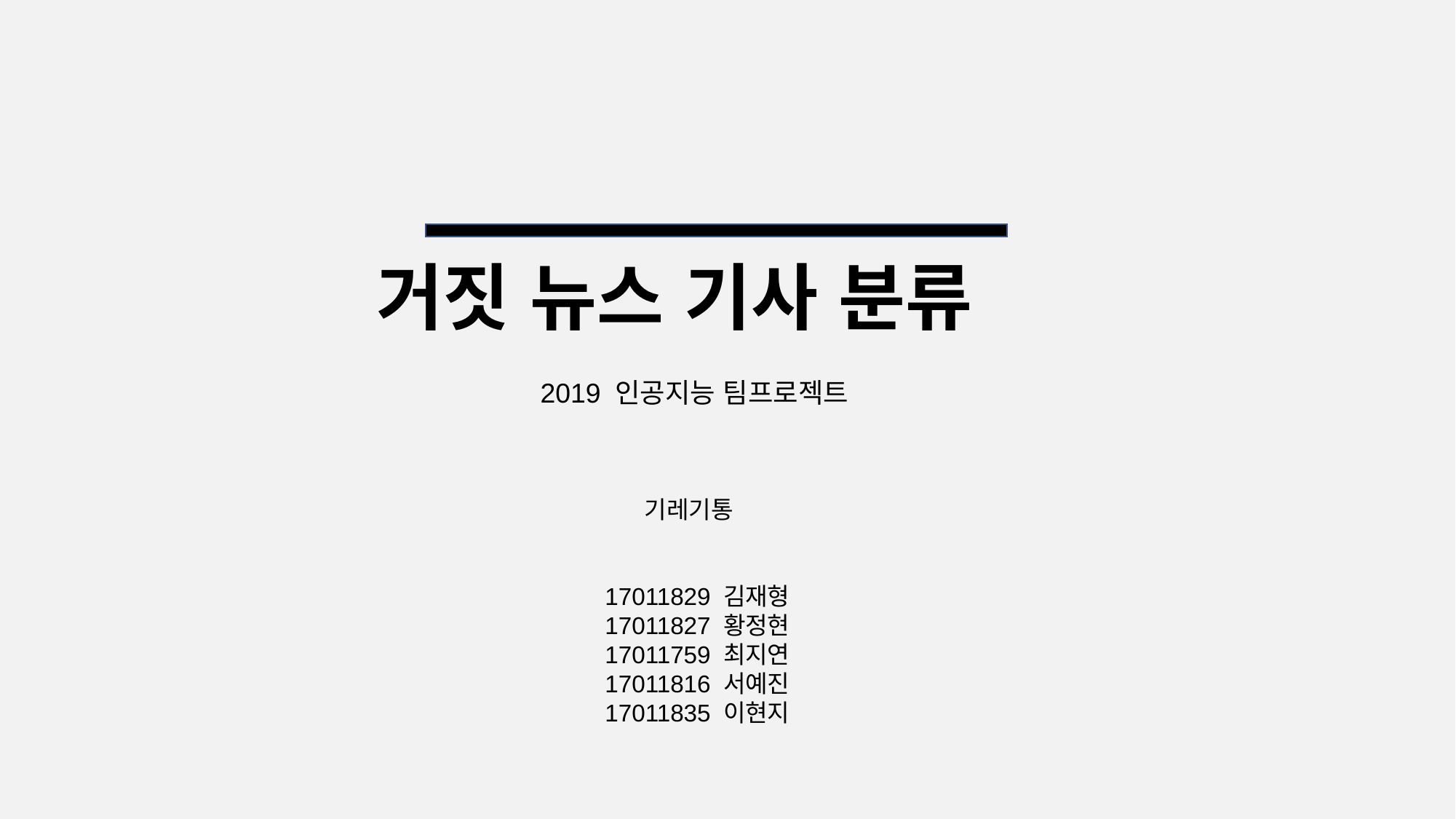

거짓 뉴스 기사 분류
2019 인공지능 팀프로젝트
     기레기통

17011829 김재형
17011827 황정현
17011759 최지연
17011816 서예진
17011835 이현지